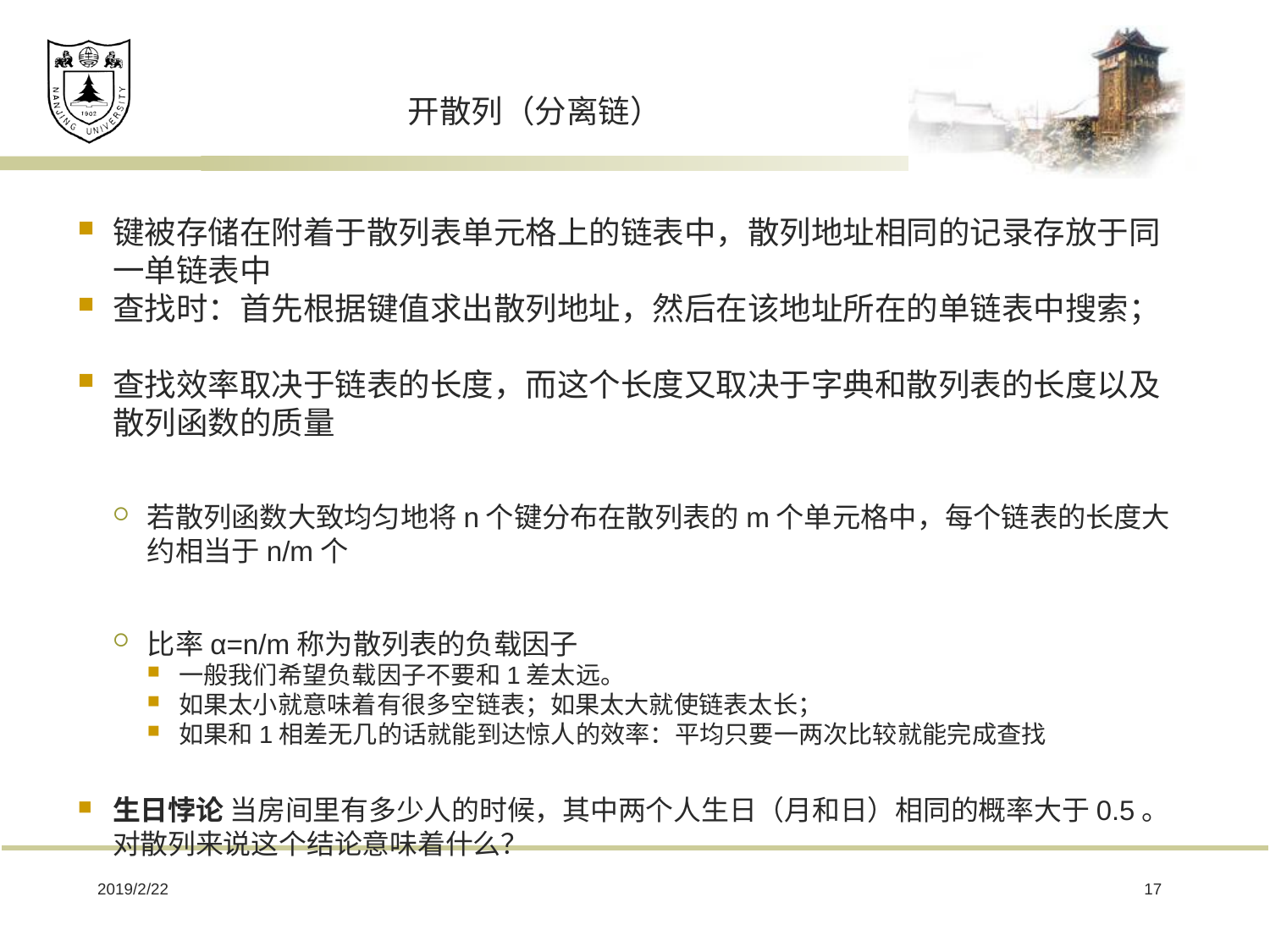

# 开散列（分离链）
键被存储在附着于散列表单元格上的链表中，散列地址相同的记录存放于同一单链表中
查找时：首先根据键值求出散列地址，然后在该地址所在的单链表中搜索；

查找效率取决于链表的长度，而这个长度又取决于字典和散列表的长度以及散列函数的质量

若散列函数大致均匀地将n个键分布在散列表的m个单元格中，每个链表的长度大约相当于n/m个

比率α=n/m称为散列表的负载因子
一般我们希望负载因子不要和1差太远。
如果太小就意味着有很多空链表；如果太大就使链表太长；
如果和1相差无几的话就能到达惊人的效率：平均只要一两次比较就能完成查找

生日悖论 当房间里有多少人的时候，其中两个人生日（月和日）相同的概率大于0.5。对散列来说这个结论意味着什么？
2019/2/22
17